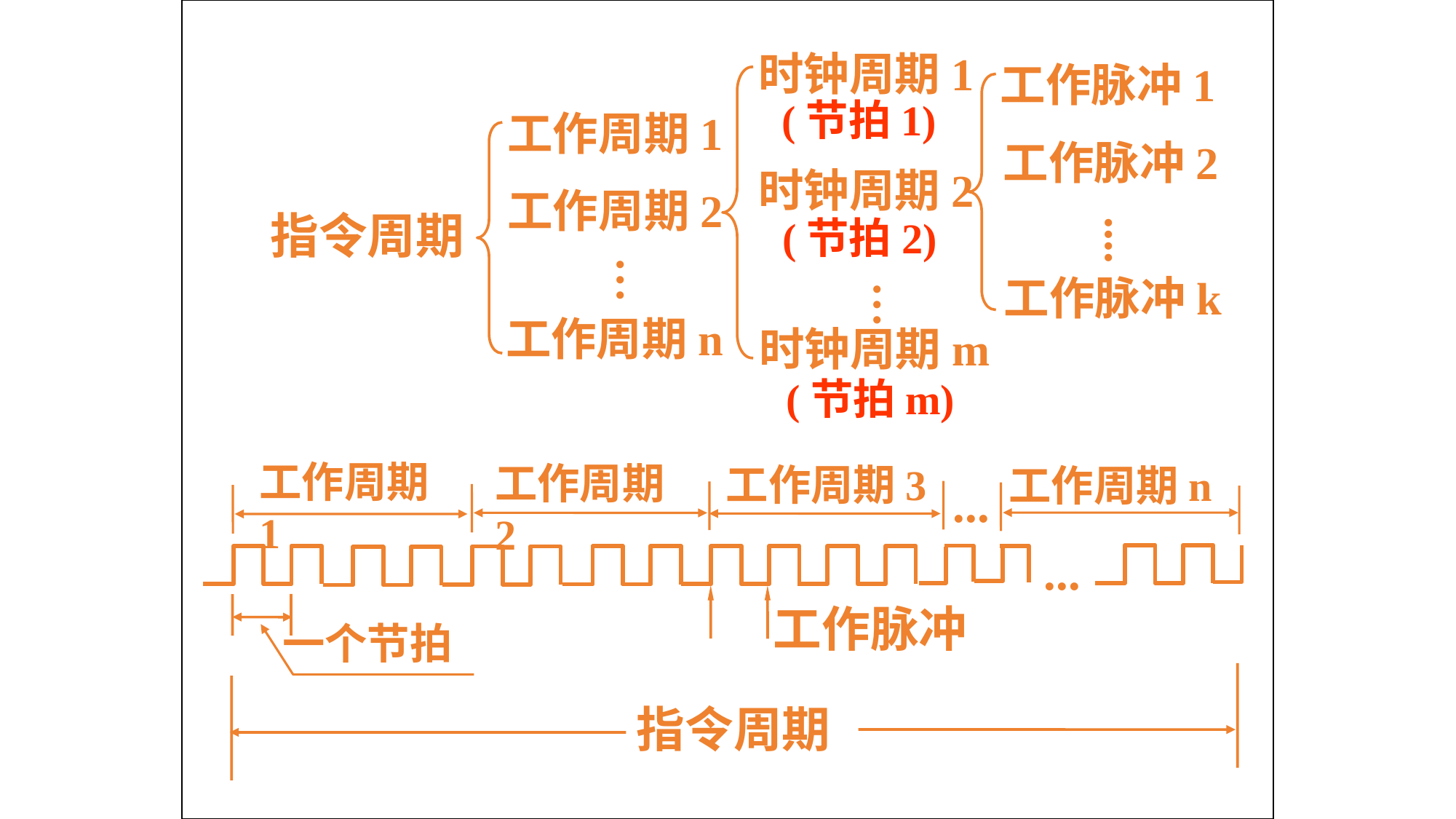

时钟周期1
工作脉冲1

(节拍1)
工作周期1

工作脉冲2
时钟周期2
工作周期2
指令周期
(节拍2)
....
…
工作脉冲k
…
工作周期n
时钟周期m
(节拍m)
工作周期1
工作周期2
工作周期3
工作周期n
...

...

工作脉冲

一个节拍

指令周期